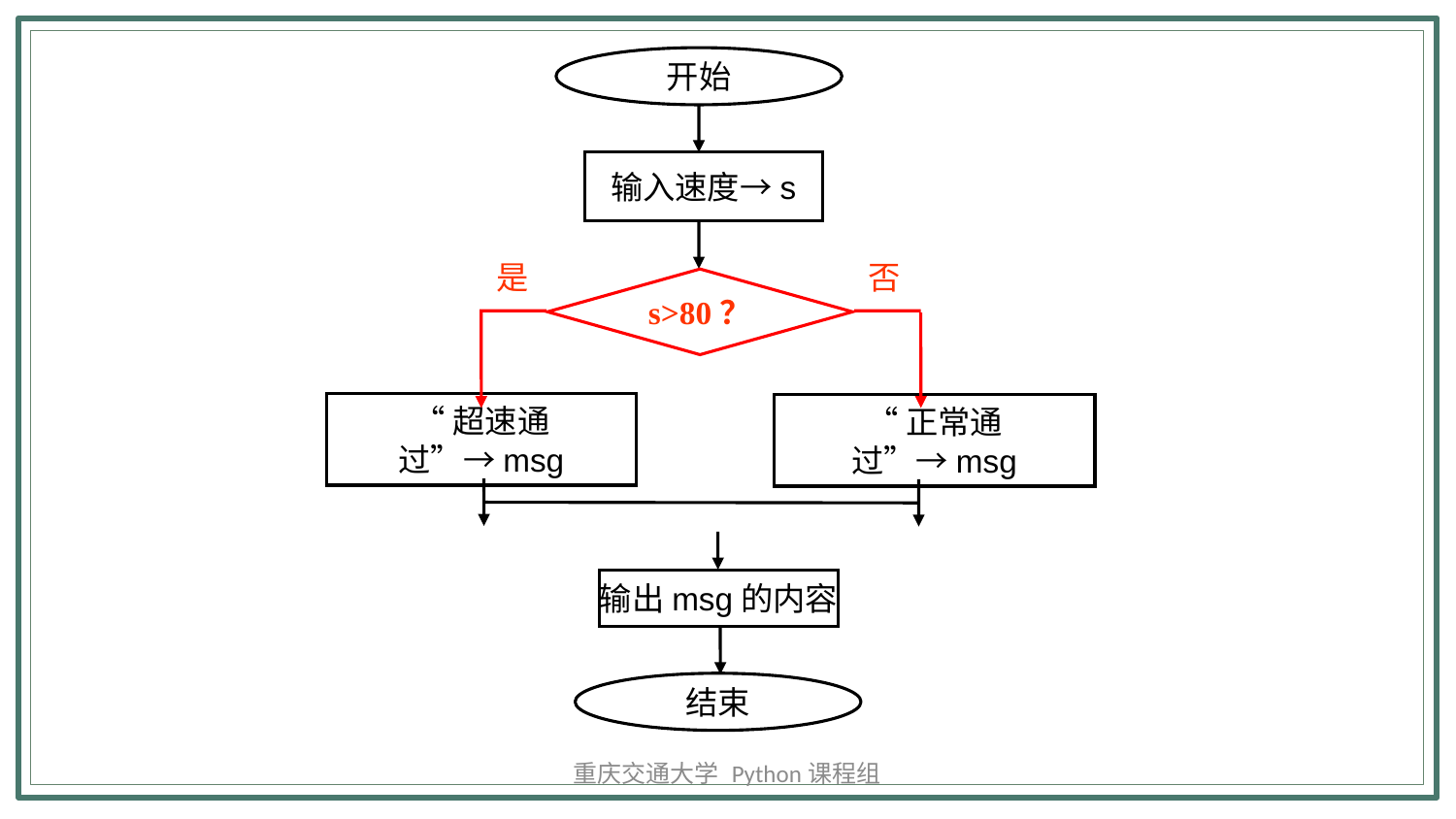

开始

输入速度→s

是
否
s>80？

“超速通过”→msg
“正常通过”→msg

输出msg的内容

结束
重庆交通大学 Python课程组